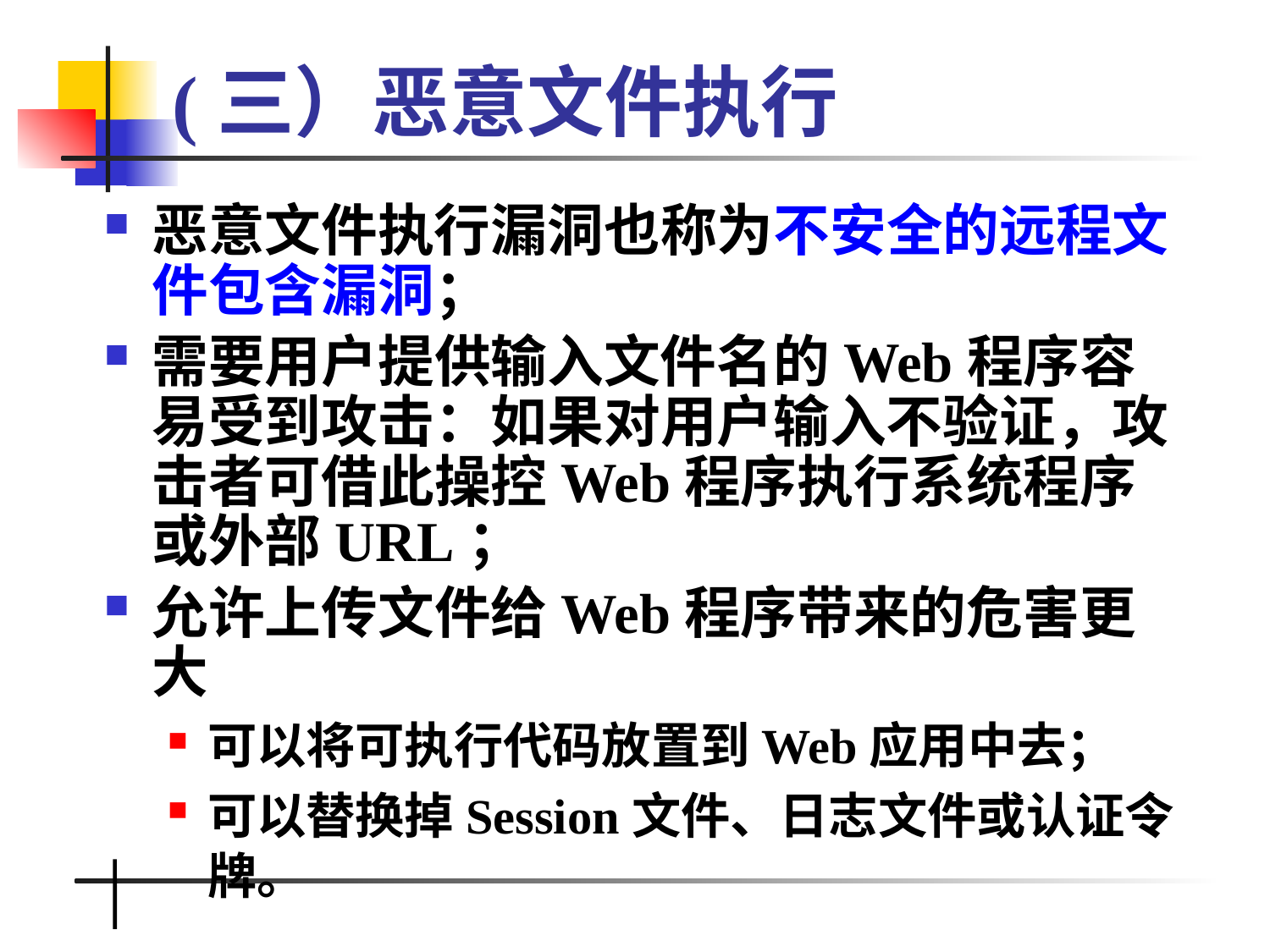

# (三）恶意文件执行
恶意文件执行漏洞也称为不安全的远程文件包含漏洞；
需要用户提供输入文件名的Web程序容易受到攻击：如果对用户输入不验证，攻击者可借此操控Web程序执行系统程序或外部URL；
允许上传文件给Web程序带来的危害更大
可以将可执行代码放置到Web应用中去；
可以替换掉Session文件、日志文件或认证令牌。